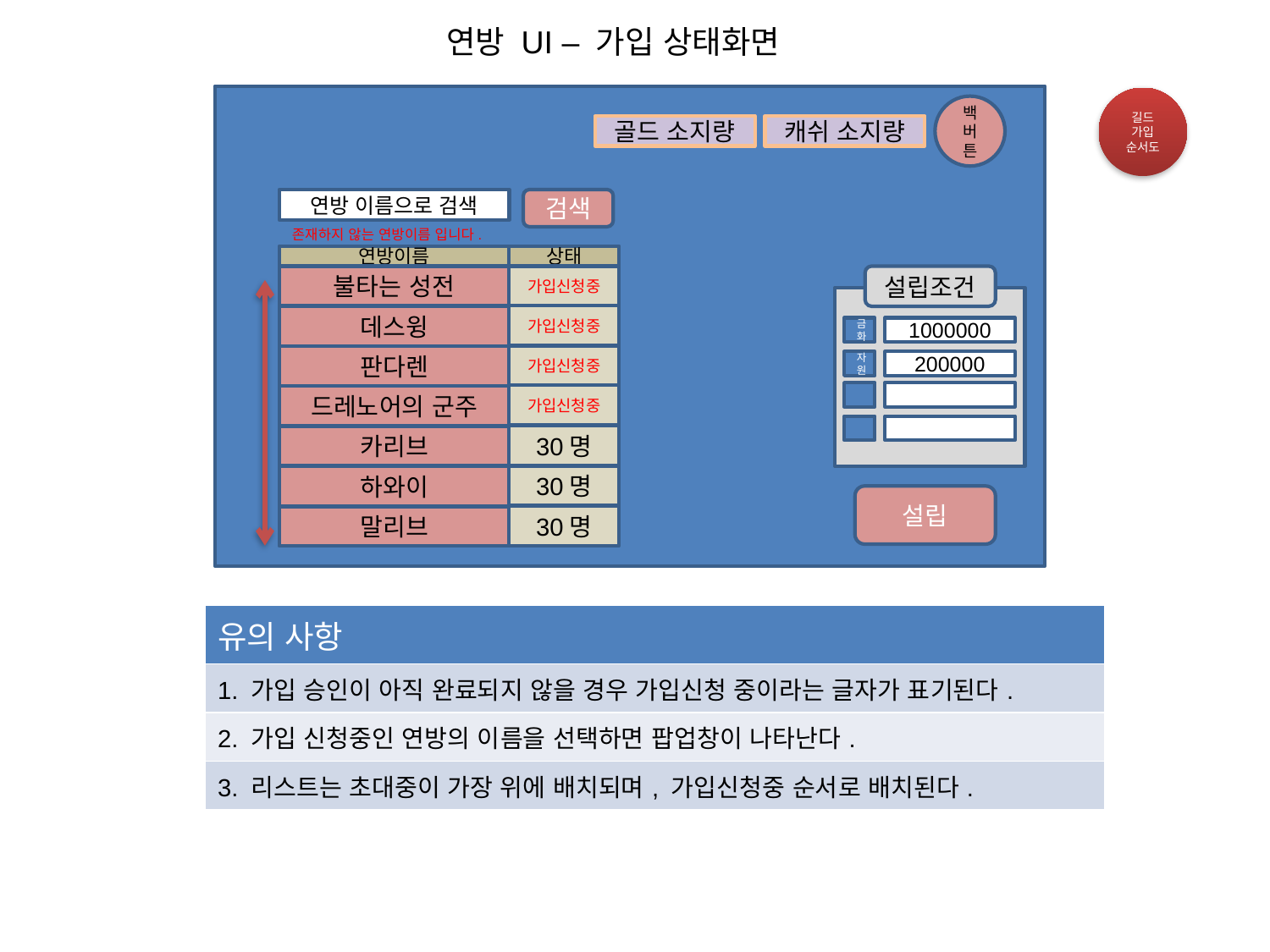

연방 UI – 가입 상태화면

백버튼
골드 소지량
캐쉬 소지량
연방 이름으로 검색
검색
존재하지 않는 연방이름 입니다.
연방이름
상태
불타는 성전
가입신청중
가입신청중
데스윙
가입신청중
판다렌
가입신청중
드레노어의 군주
30명
카리브
30명
하와이
설립
30명
말리브
길드 가입
순서도
설립조건

금화
1000000
자원
200000

| 유의 사항 |
| --- |
| 1. 가입 승인이 아직 완료되지 않을 경우 가입신청 중이라는 글자가 표기된다. |
| 2. 가입 신청중인 연방의 이름을 선택하면 팝업창이 나타난다. |
| 3. 리스트는 초대중이 가장 위에 배치되며, 가입신청중 순서로 배치된다. |